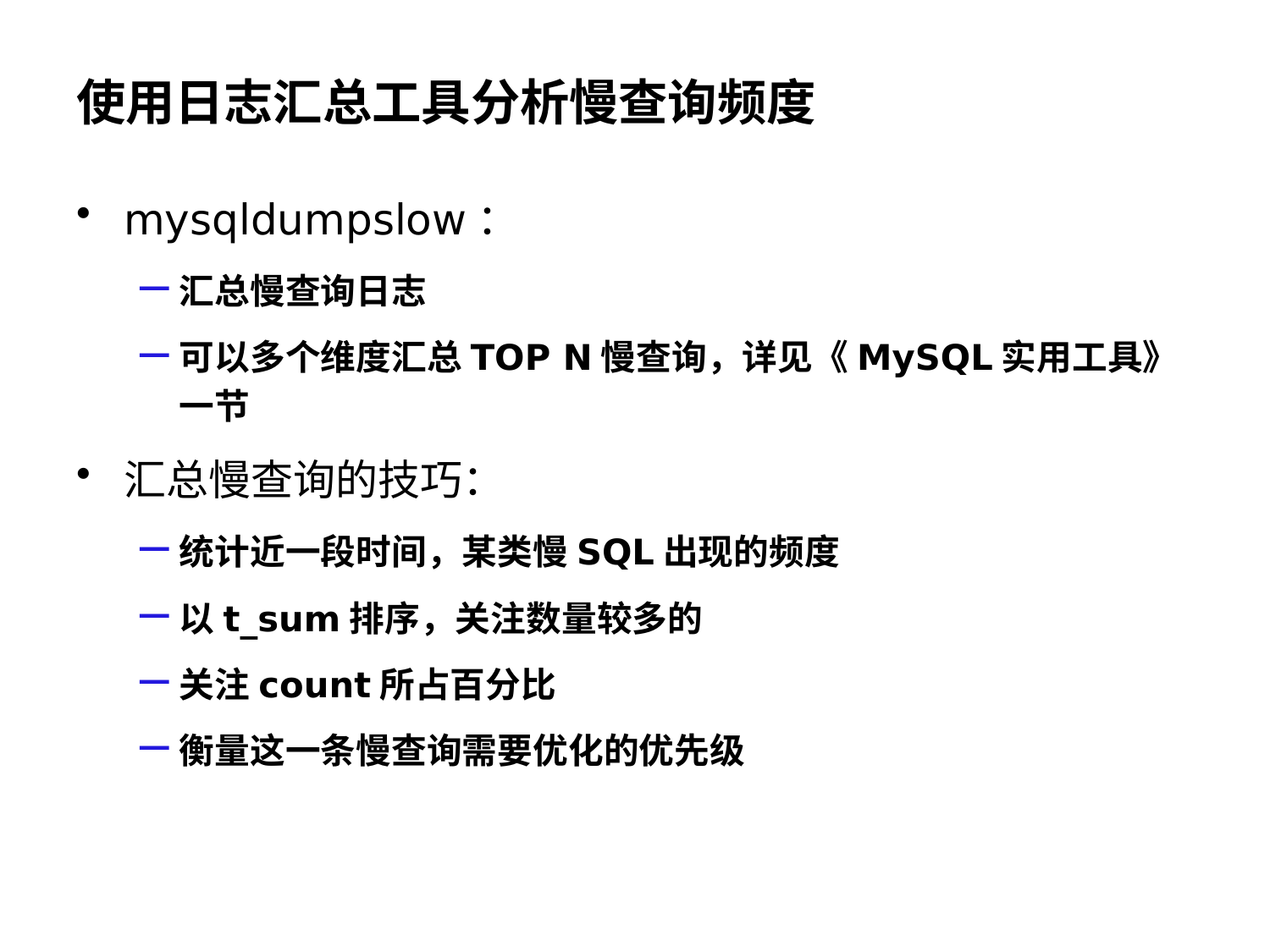

# 使用日志汇总工具分析慢查询频度
mysqldumpslow：
汇总慢查询日志
可以多个维度汇总TOP N慢查询，详见《MySQL实用工具》一节
汇总慢查询的技巧：
统计近一段时间，某类慢SQL出现的频度
以t_sum排序，关注数量较多的
关注count所占百分比
衡量这一条慢查询需要优化的优先级